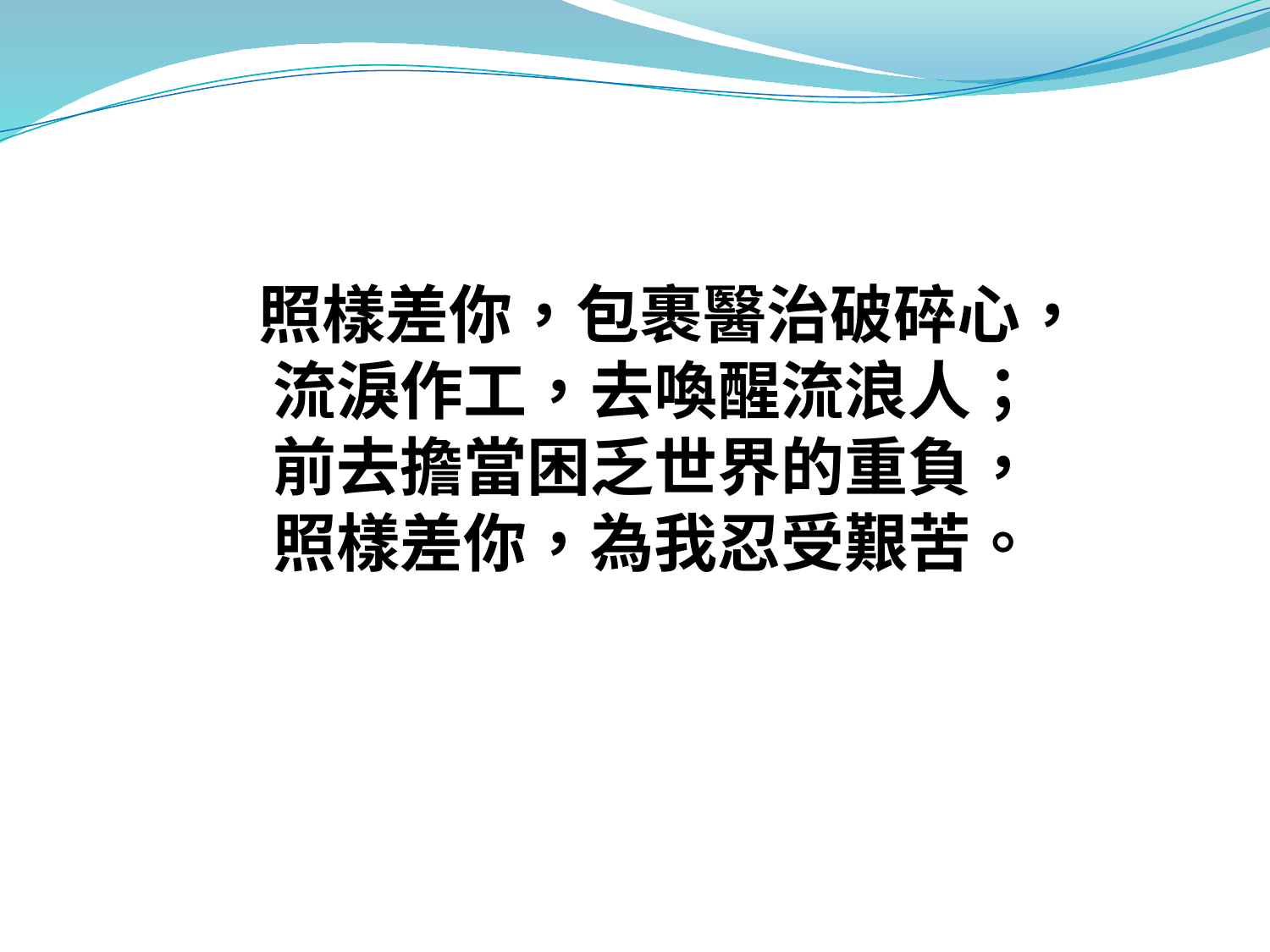

#
    照樣差你，包裹醫治破碎心，
流淚作工，去喚醒流浪人；
前去擔當困乏世界的重負，
照樣差你，為我忍受艱苦。